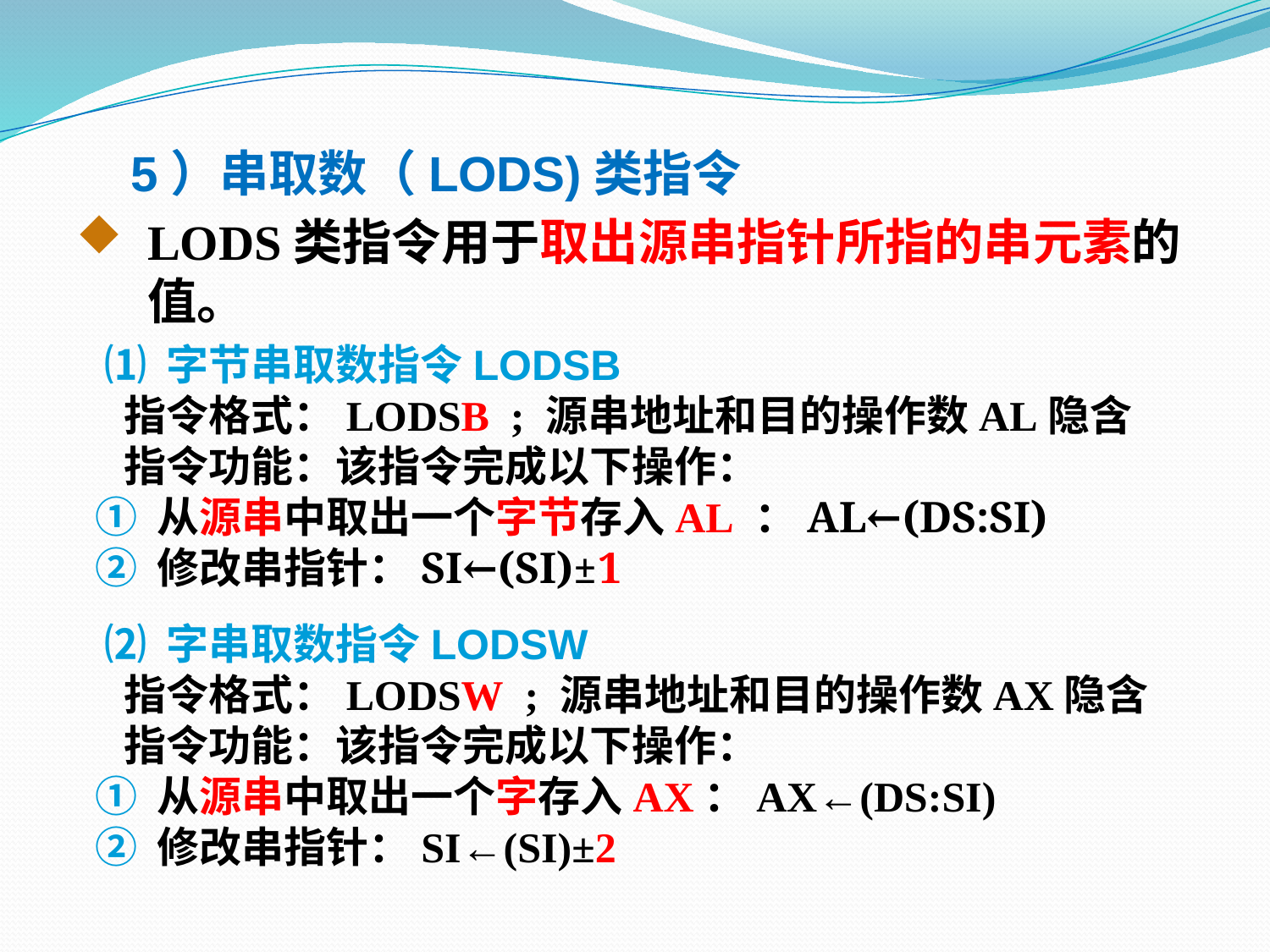

5）串取数（LODS)类指令
LODS类指令用于取出源串指针所指的串元素的值。
   ⑴ 字节串取数指令LODSB
    指令格式：LODSB  ; 源串地址和目的操作数AL隐含
    指令功能：该指令完成以下操作：
  ① 从源串中取出一个字节存入AL ：AL←(DS:SI)
  ② 修改串指针：SI←(SI)±1

   ⑵ 字串取数指令LODSW
    指令格式：LODSW  ; 源串地址和目的操作数AX隐含
    指令功能：该指令完成以下操作：
  ① 从源串中取出一个字存入AX：AX←(DS:SI)
  ② 修改串指针：SI←(SI)±2